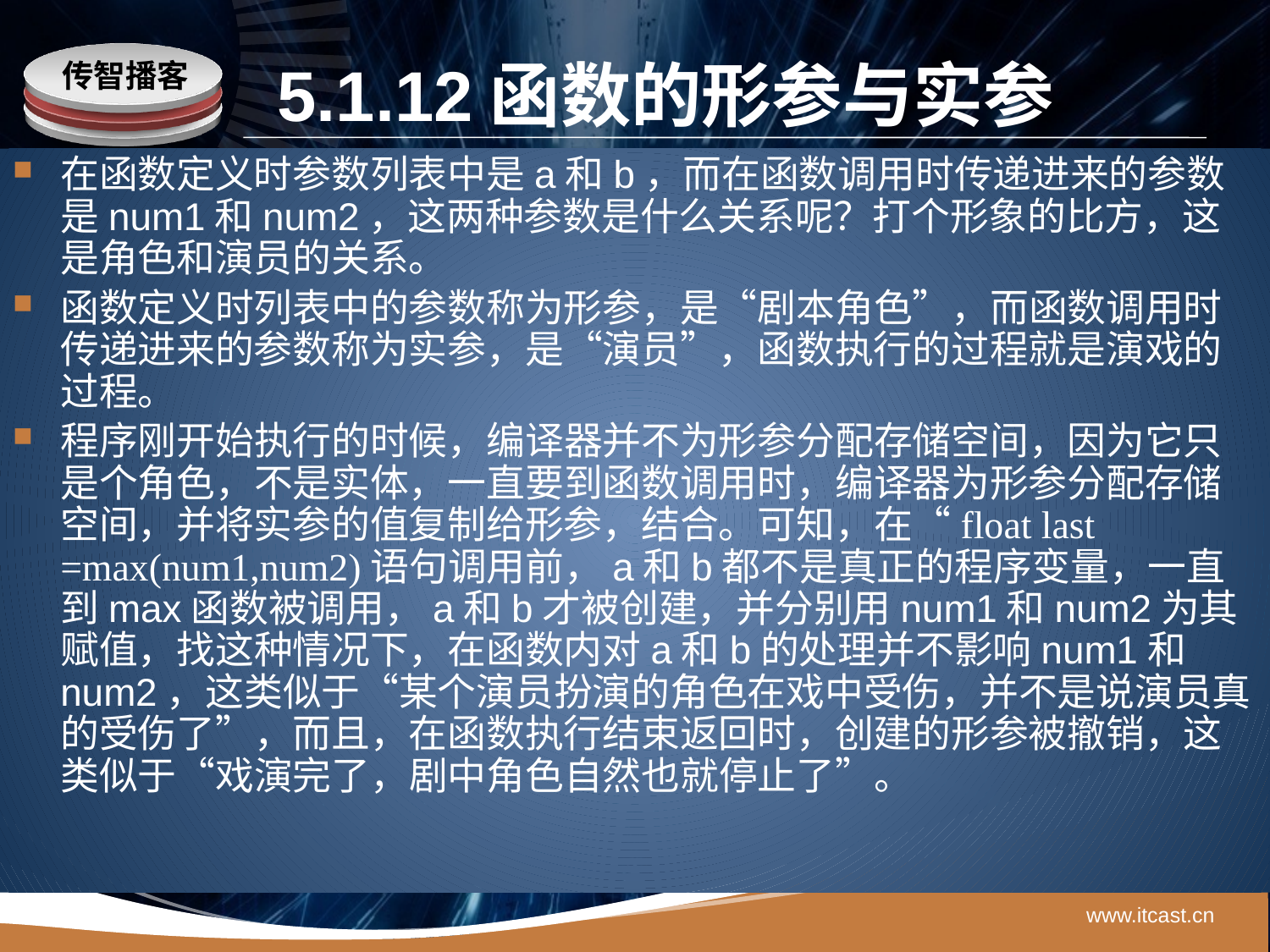

# 5.1.12函数的形参与实参
在函数定义时参数列表中是a和b，而在函数调用时传递进来的参数是num1和num2，这两种参数是什么关系呢？打个形象的比方，这是角色和演员的关系。
函数定义时列表中的参数称为形参，是“剧本角色”，而函数调用时传递进来的参数称为实参，是“演员”，函数执行的过程就是演戏的过程。
程序刚开始执行的时候，编译器并不为形参分配存储空间，因为它只是个角色，不是实体，一直要到函数调用时，编译器为形参分配存储空间，并将实参的值复制给形参，结合。可知，在“float last =max(num1,num2)语句调用前，a和b都不是真正的程序变量，一直到max函数被调用，a和b才被创建，并分别用num1和num2为其赋值，找这种情况下，在函数内对a和b的处理并不影响num1和num2，这类似于“某个演员扮演的角色在戏中受伤，并不是说演员真的受伤了”，而且，在函数执行结束返回时，创建的形参被撤销，这类似于“戏演完了，剧中角色自然也就停止了”。
www.itcast.cn